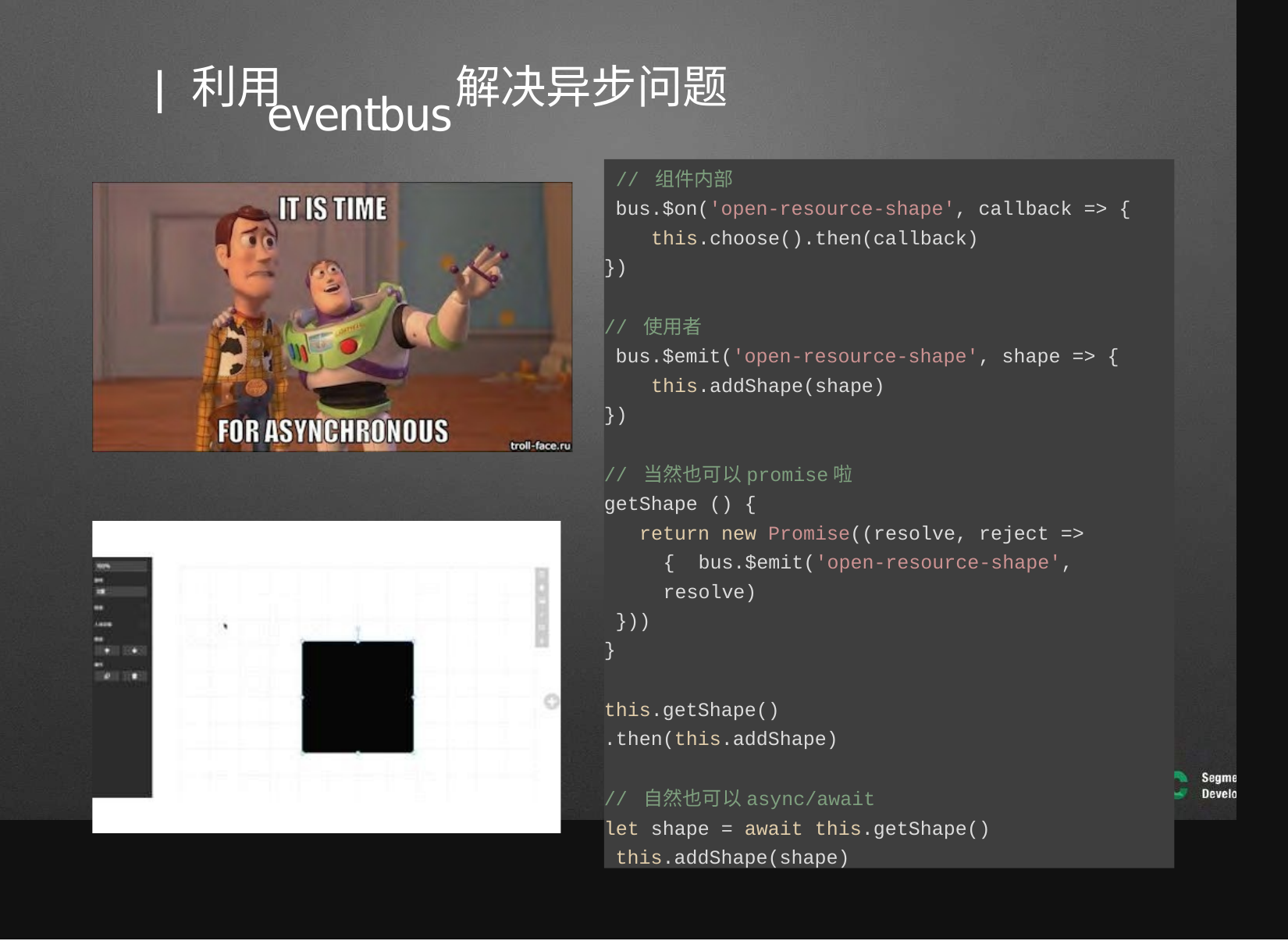

# | 利用	解决异步问题
eventbus
// 组件内部
bus.$on('open-resource-shape', callback => {  this.choose().then(callback)
})

// 使用者
bus.$emit('open-resource-shape', shape => {  this.addShape(shape)
})

// 当然也可以promise啦
getShape () {
return new Promise((resolve, reject => {  bus.$emit('open-resource-shape', resolve)
}))
}

this.getShape()
.then(this.addShape)

// 自然也可以async/await
let shape = await this.getShape()  this.addShape(shape)